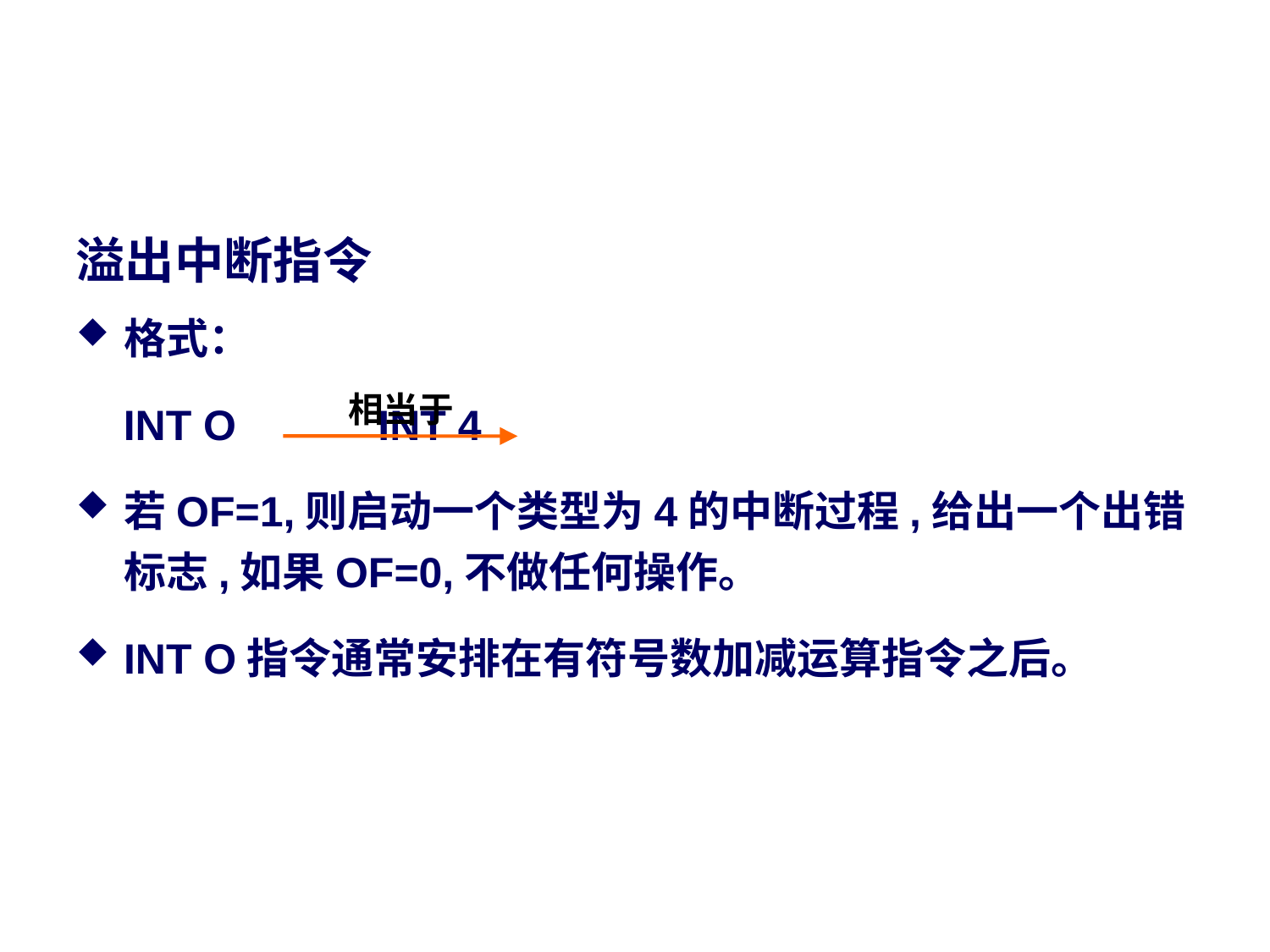

#
溢出中断指令
格式：
    INT O            INT 4
若OF=1,则启动一个类型为4的中断过程,给出一个出错标志,如果OF=0,不做任何操作。
INT O指令通常安排在有符号数加减运算指令之后。

相当于